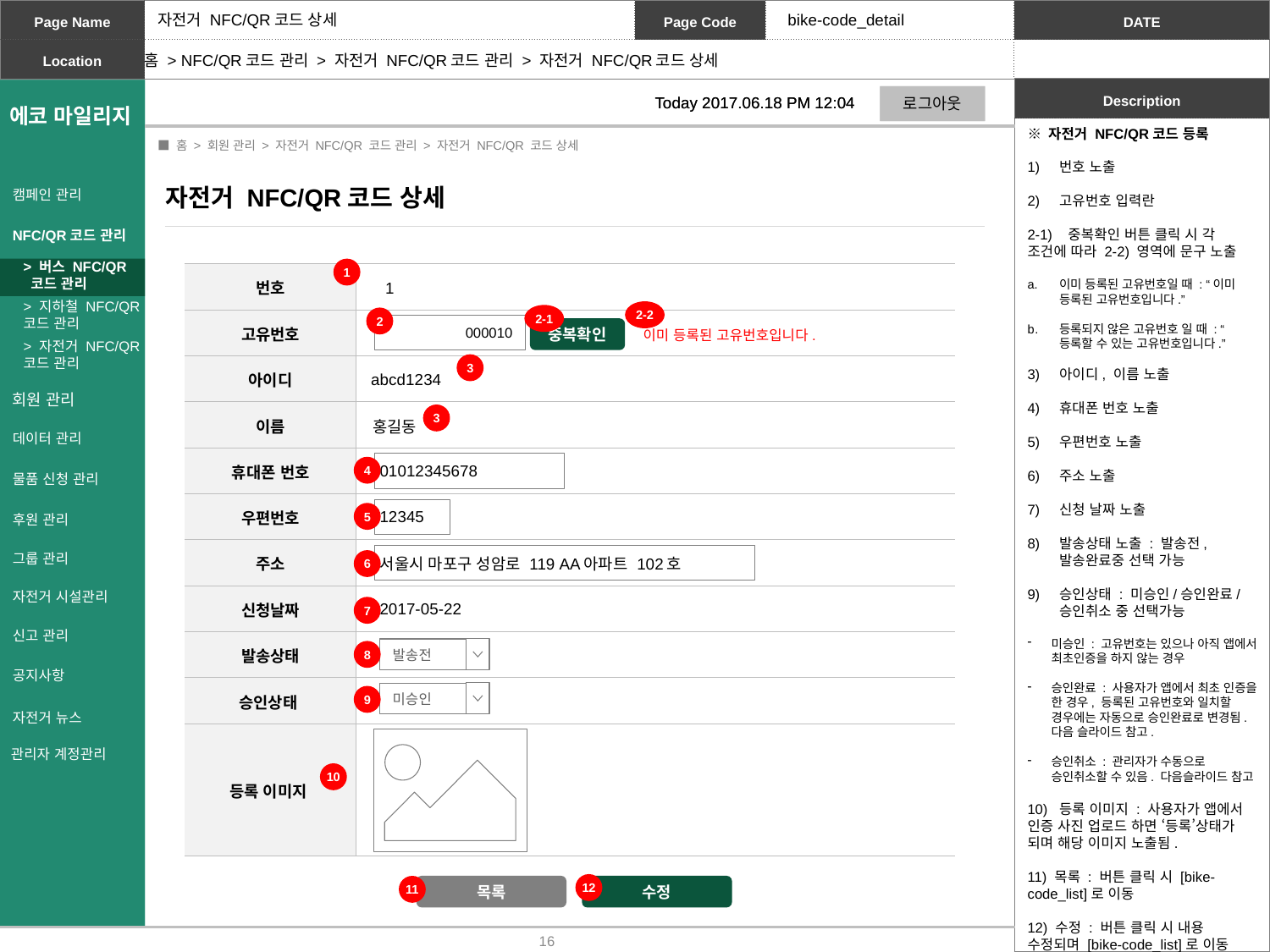

자전거 NFC/QR코드 상세
bike-code_detail
홈 > NFC/QR코드 관리 > 자전거 NFC/QR코드 관리 > 자전거 NFC/QR코드 상세

로그아웃
로그아웃
Today 2017.06.18 PM 12:04
Today 2017.06.18 PM 12:04
에코 마일리지
※ 자전거 NFC/QR코드 등록

번호 노출

고유번호 입력란

2-1)   중복확인 버튼 클릭 시 각 조건에 따라 2-2) 영역에 문구 노출

이미 등록된 고유번호일 때 : “이미 등록된 고유번호입니다.”

등록되지 않은 고유번호 일 때 : “등록할 수 있는 고유번호입니다.”

아이디, 이름 노출

휴대폰 번호 노출

우편번호 노출

주소 노출

신청 날짜 노출

발송상태 노출 : 발송전, 발송완료중 선택 가능

승인상태 : 미승인/승인완료/승인취소 중 선택가능

미승인 : 고유번호는 있으나 아직 앱에서 최초인증을 하지 않는 경우

승인완료 : 사용자가 앱에서 최초 인증을 한 경우, 등록된 고유번호와 일치할 경우에는 자동으로 승인완료로 변경됨. 다음 슬라이드 참고.

승인취소 : 관리자가 수동으로 승인취소할 수 있음. 다음슬라이드 참고

10)  등록 이미지 : 사용자가 앱에서 인증 사진 업로드 하면 ‘등록’상태가 되며 해당 이미지 노출됨.

11) 목록 : 버튼 클릭 시 [bike-code_list]로 이동

12) 수정 : 버튼 클릭 시 내용 수정되며 [bike-code_list]로 이동
   ■ 홈 > 회원 관리 > 자전거 NFC/QR 코드 관리 > 자전거 NFC/QR 코드 상세
자전거 NFC/QR코드 상세
캠페인 관리
NFC/QR코드 관리
> 버스 NFC/QR
 코드 관리

1
| 번호 | 1 |
| --- | --- |
| 고유번호 |  |
| 아이디 | abcd1234 |
| 이름 | 홍길동 |
| 휴대폰 번호 | 01012345678 |
| 우편번호 | 12345 |
| 주소 | 서울시 마포구 성암로 119 AA아파트 102호 |
| 신청날짜 | 2017-05-22 |
| 발송상태 |  |
| 승인상태 |  |
| 등록 이미지 |  |
> 지하철 NFC/QR
코드 관리
2-2
2-1
2
000010
중복확인
이미 등록된 고유번호입니다.
> 자전거 NFC/QR
코드 관리
3
회원 관리
3
데이터 관리

4
물품 신청 관리

후원 관리
5
그룹 관리

6
자전거 시설관리
7
신고 관리
발송전

8
공지사항
미승인

9
자전거 뉴스

관리자 계정관리
10
12
11
목록
수정
16